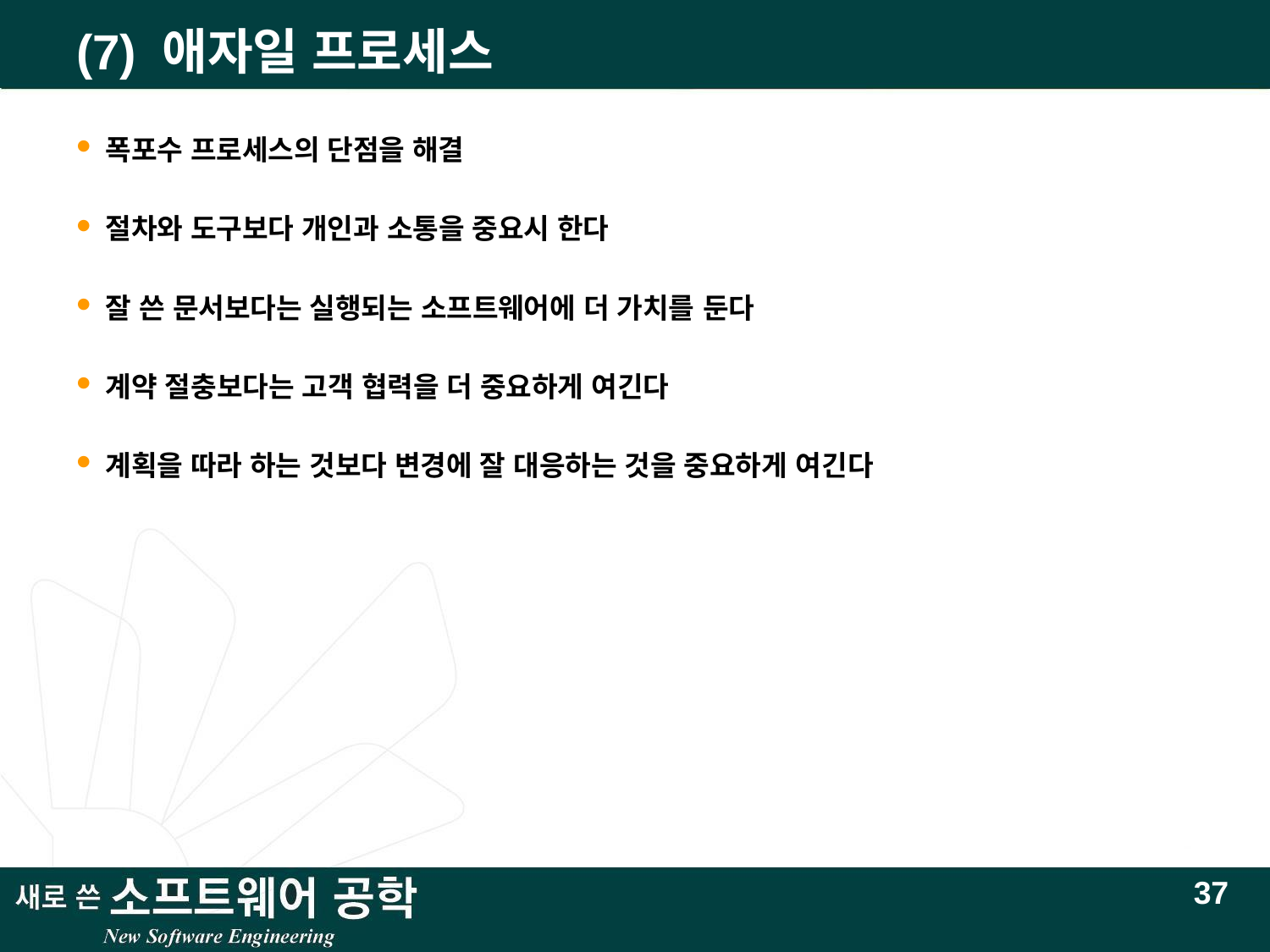

# (7) 애자일 프로세스
폭포수 프로세스의 단점을 해결

절차와 도구보다 개인과 소통을 중요시 한다

잘 쓴 문서보다는 실행되는 소프트웨어에 더 가치를 둔다

계약 절충보다는 고객 협력을 더 중요하게 여긴다

계획을 따라 하는 것보다 변경에 잘 대응하는 것을 중요하게 여긴다